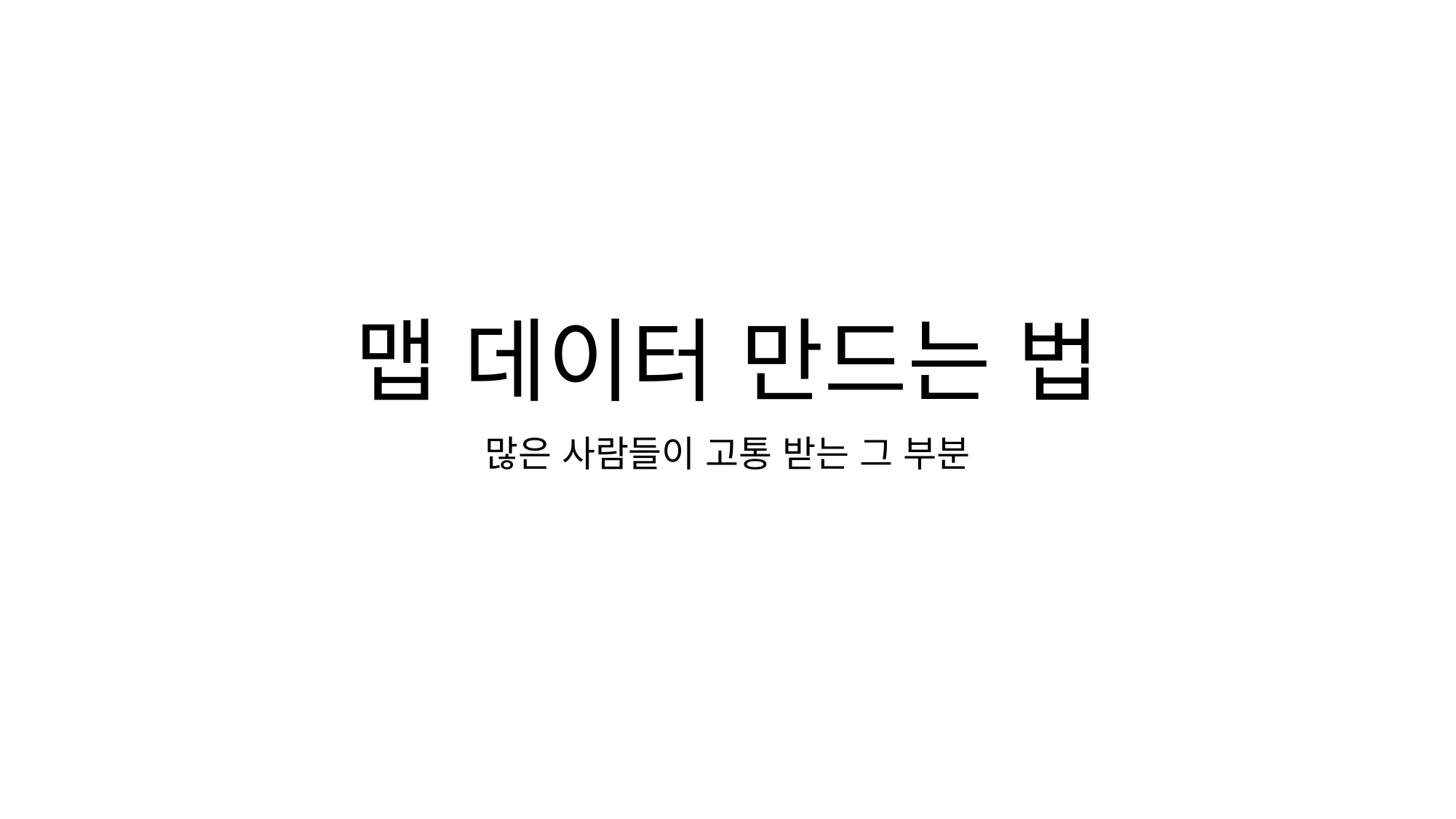

# 맵 데이터 만드는 법
많은 사람들이 고통 받는 그 부분